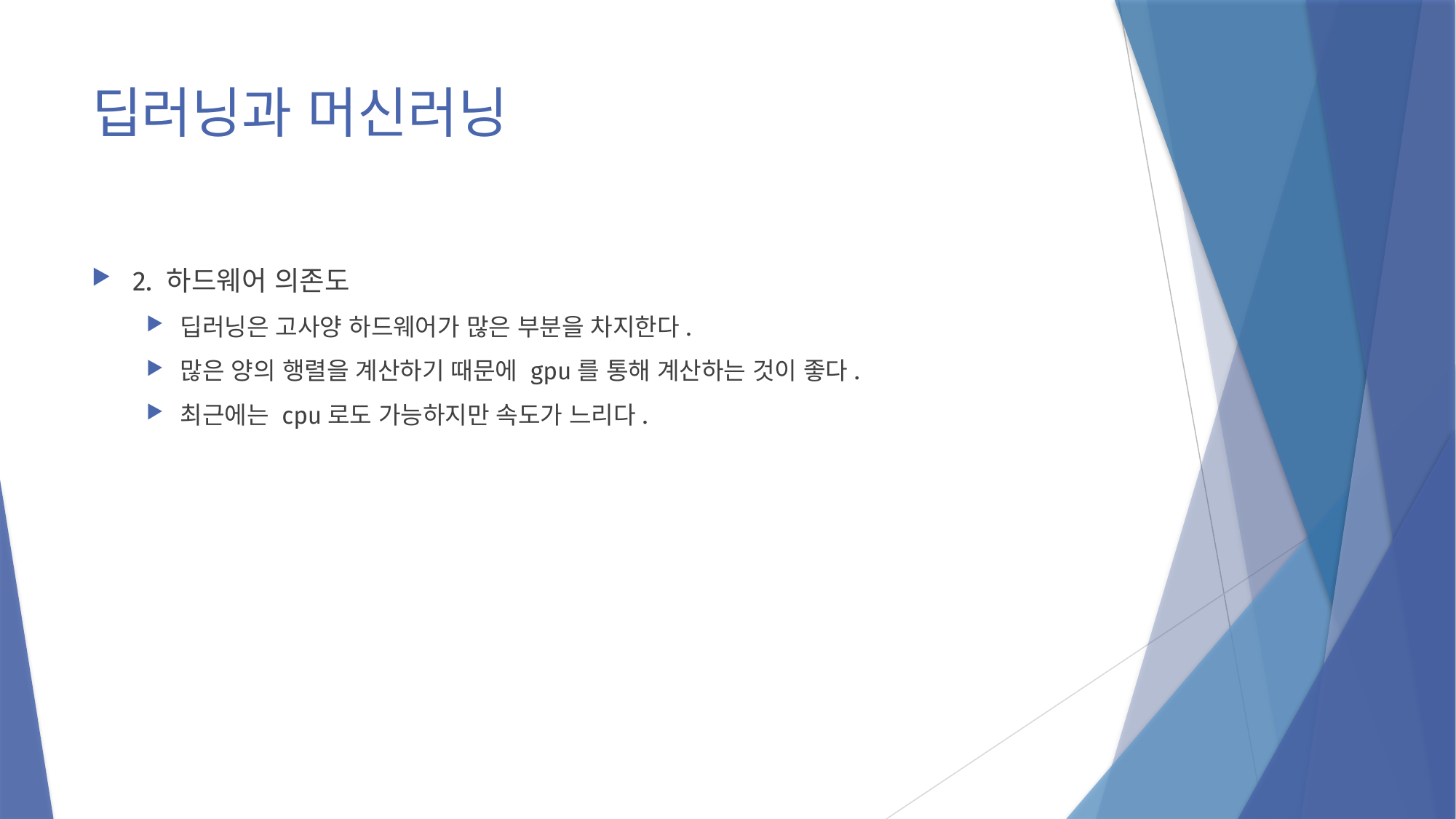

# 딥러닝과 머신러닝
2. 하드웨어 의존도
딥러닝은 고사양 하드웨어가 많은 부분을 차지한다.
많은 양의 행렬을 계산하기 때문에 gpu를 통해 계산하는 것이 좋다.
최근에는 cpu로도 가능하지만 속도가 느리다.